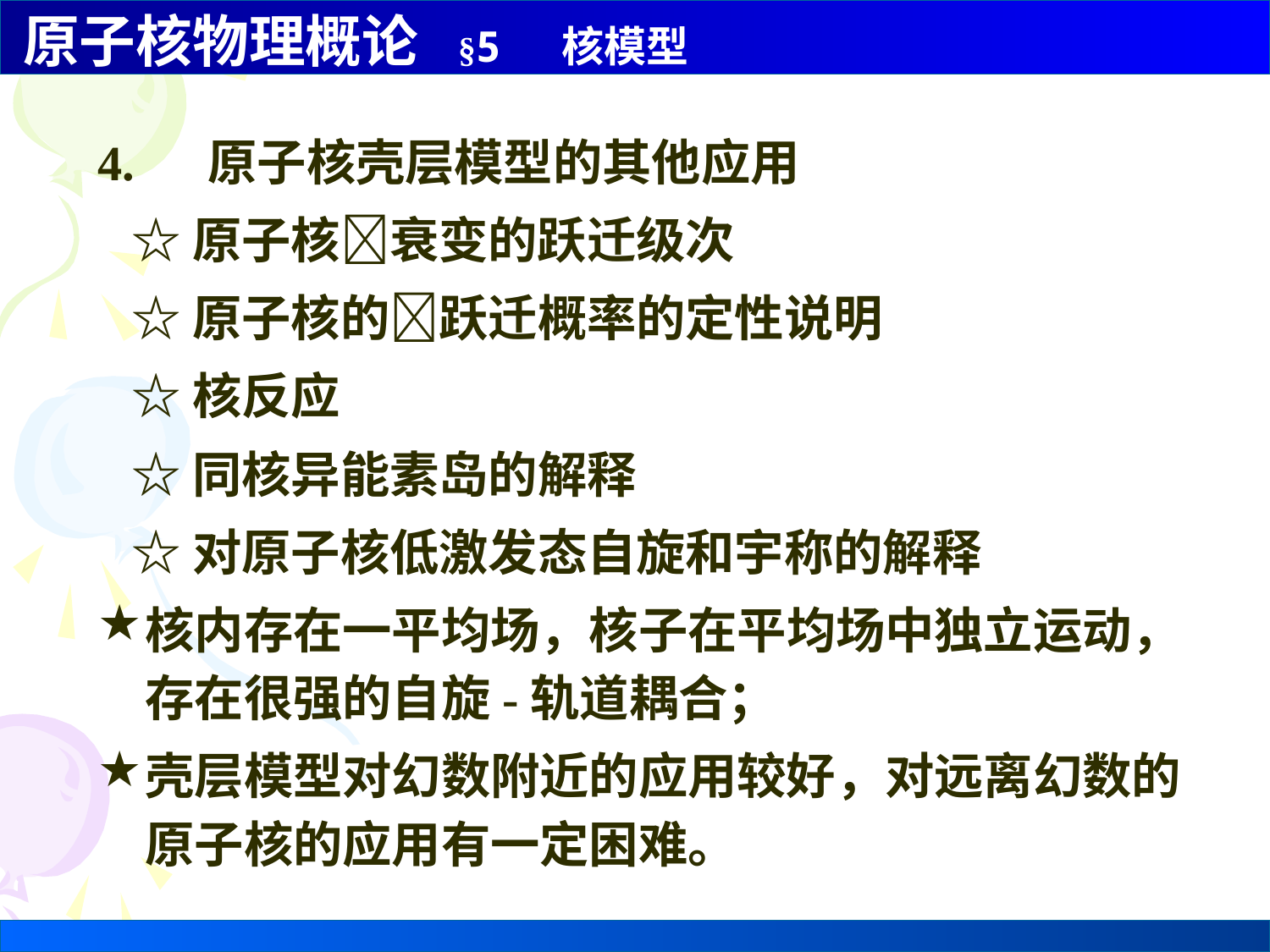

4.     原子核壳层模型的其他应用
   ☆原子核β衰变的跃迁级次
   ☆原子核的γ跃迁概率的定性说明
   ☆核反应
   ☆同核异能素岛的解释
   ☆对原子核低激发态自旋和宇称的解释
核内存在一平均场，核子在平均场中独立运动，存在很强的自旋-轨道耦合；
壳层模型对幻数附近的应用较好，对远离幻数的原子核的应用有一定困难。